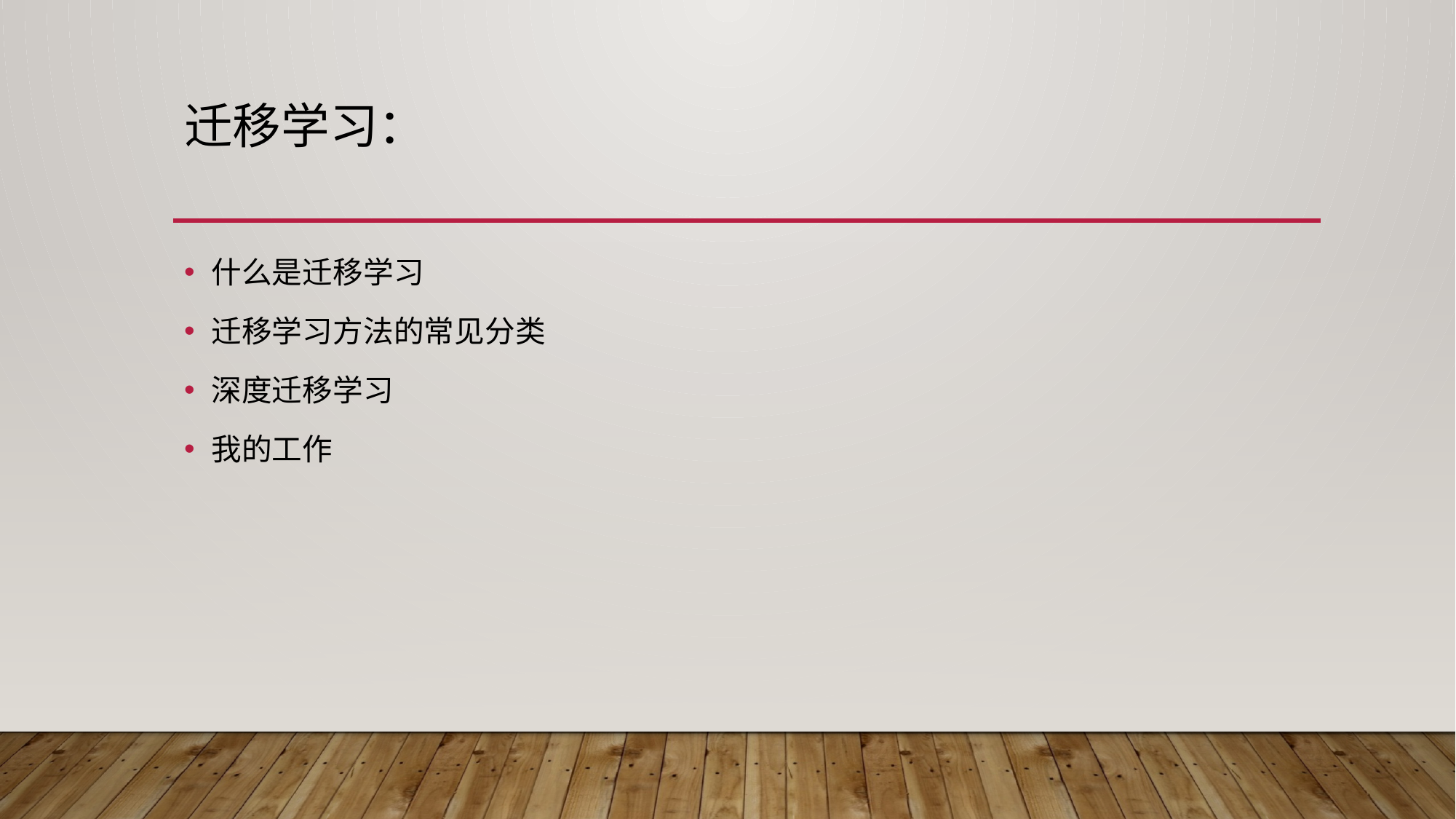

# 迁移学习：
什么是迁移学习
迁移学习方法的常见分类
深度迁移学习
我的工作